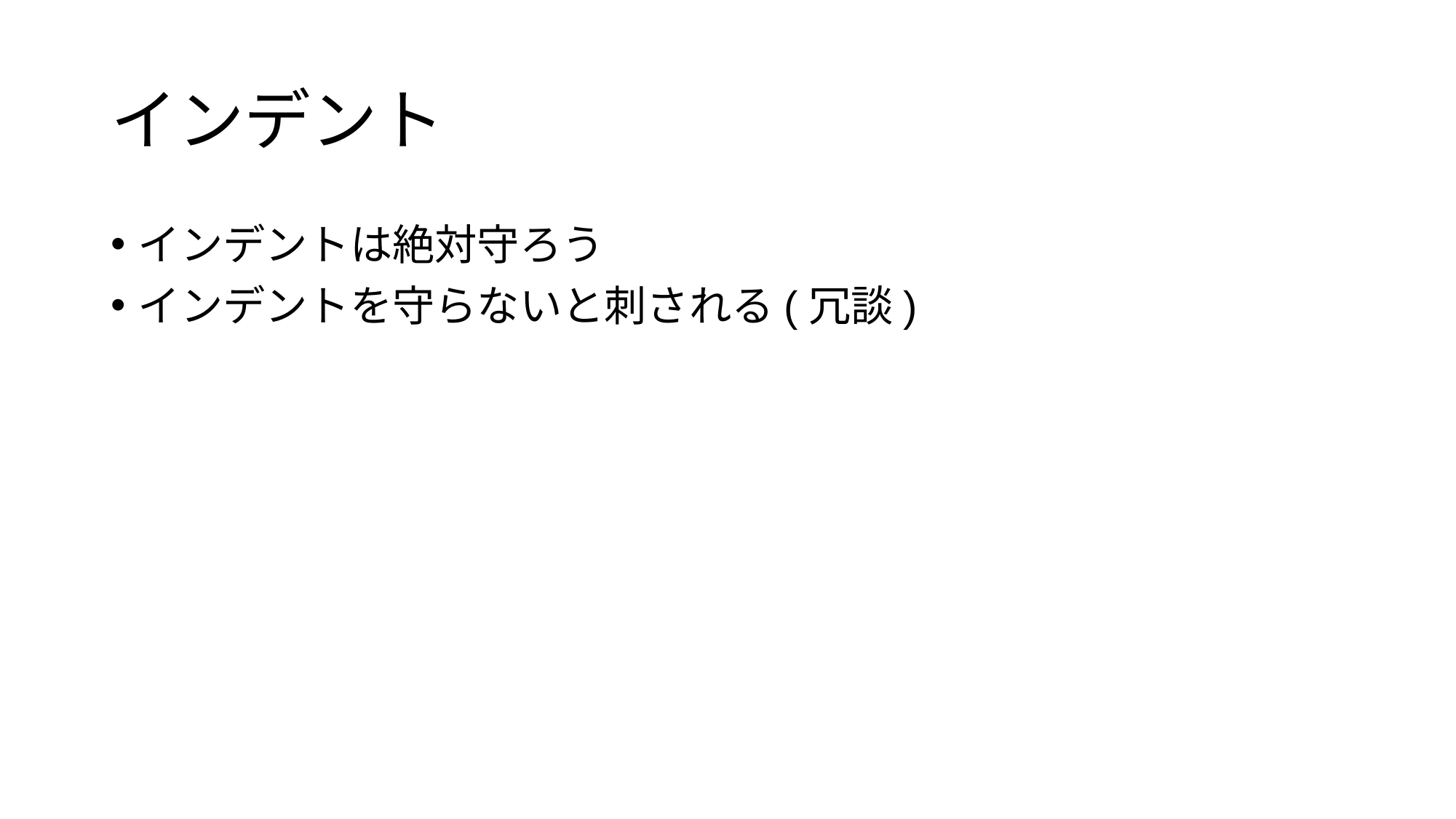

# インデント
インデントは絶対守ろう
インデントを守らないと刺される(冗談)